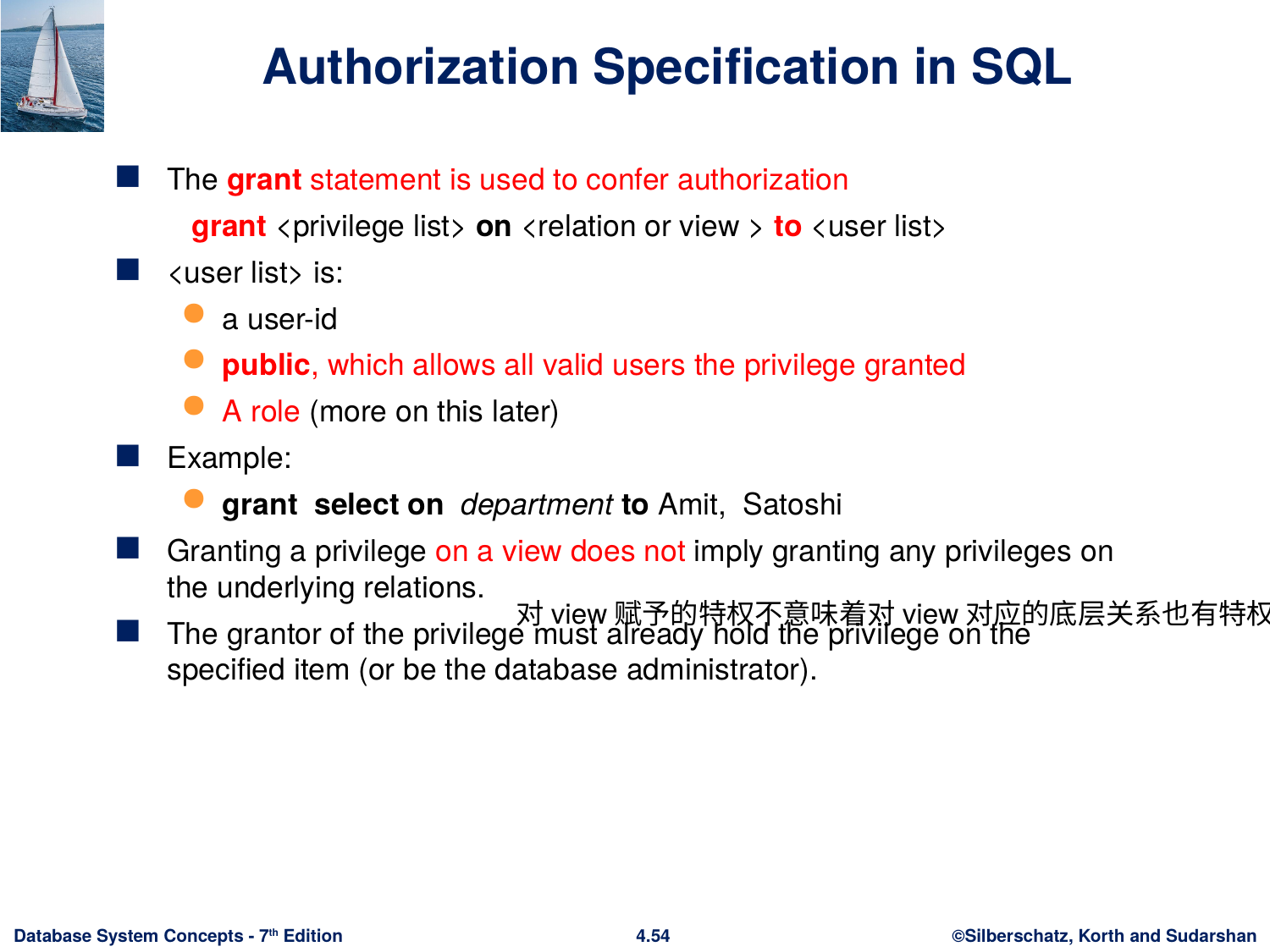

# Authorization Specification in SQL
The grant statement is used to confer authorization
	   grant <privilege list> on <relation or view > to <user list>
<user list> is:
a user-id
public, which allows all valid users the privilege granted
A role (more on this later)
Example:
grant  select on  department to Amit,  Satoshi
Granting a privilege on a view does not imply granting any privileges on the underlying relations.
The grantor of the privilege must already hold the privilege on the specified item (or be the database administrator).
对view赋予的特权不意味着对view对应的底层关系也有特权